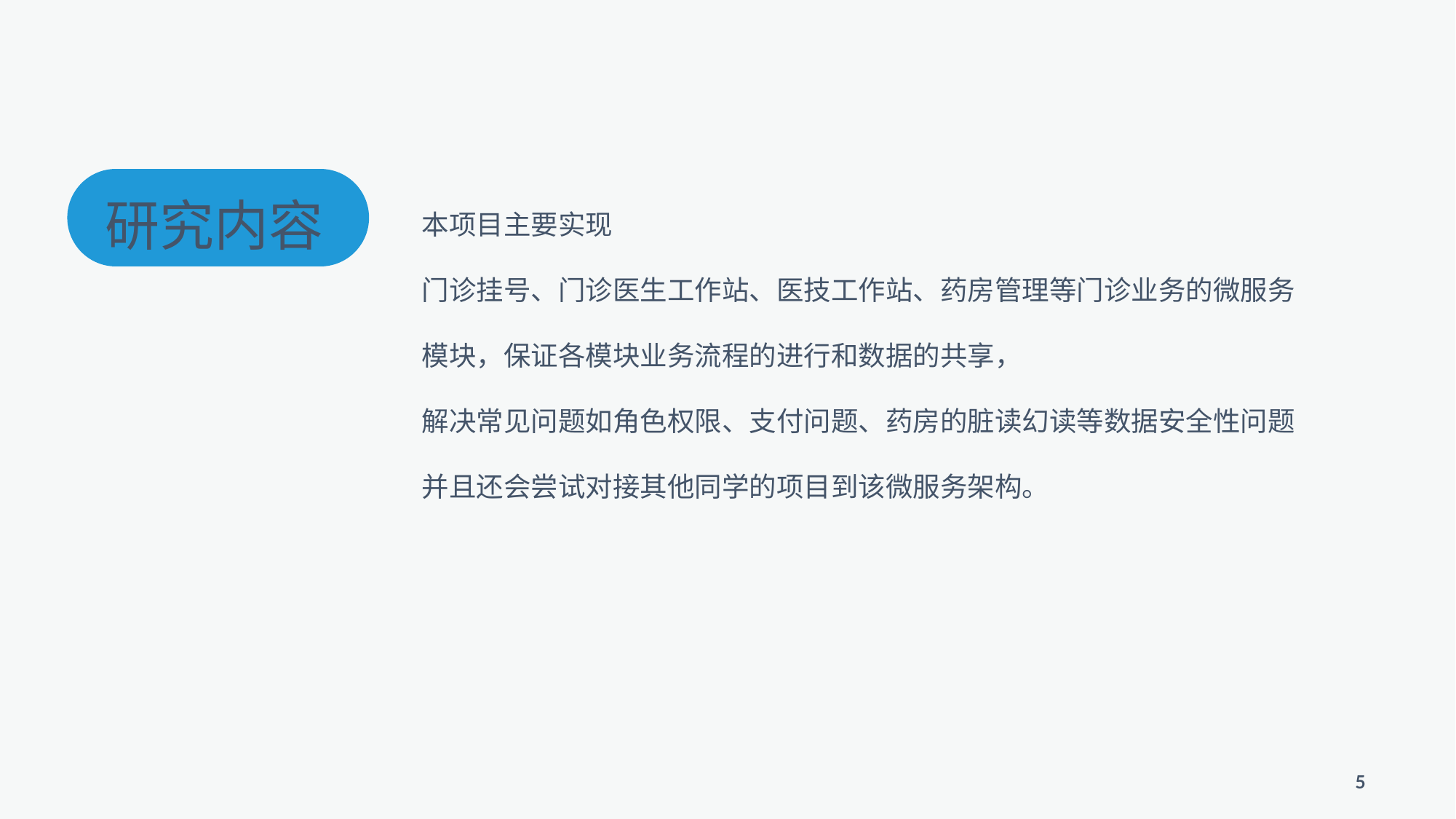

研究内容

本项目主要实现
门诊挂号、门诊医生工作站、医技工作站、药房管理等门诊业务的微服务模块，保证各模块业务流程的进行和数据的共享，
解决常见问题如角色权限、支付问题、药房的脏读幻读等数据安全性问题
并且还会尝试对接其他同学的项目到该微服务架构。